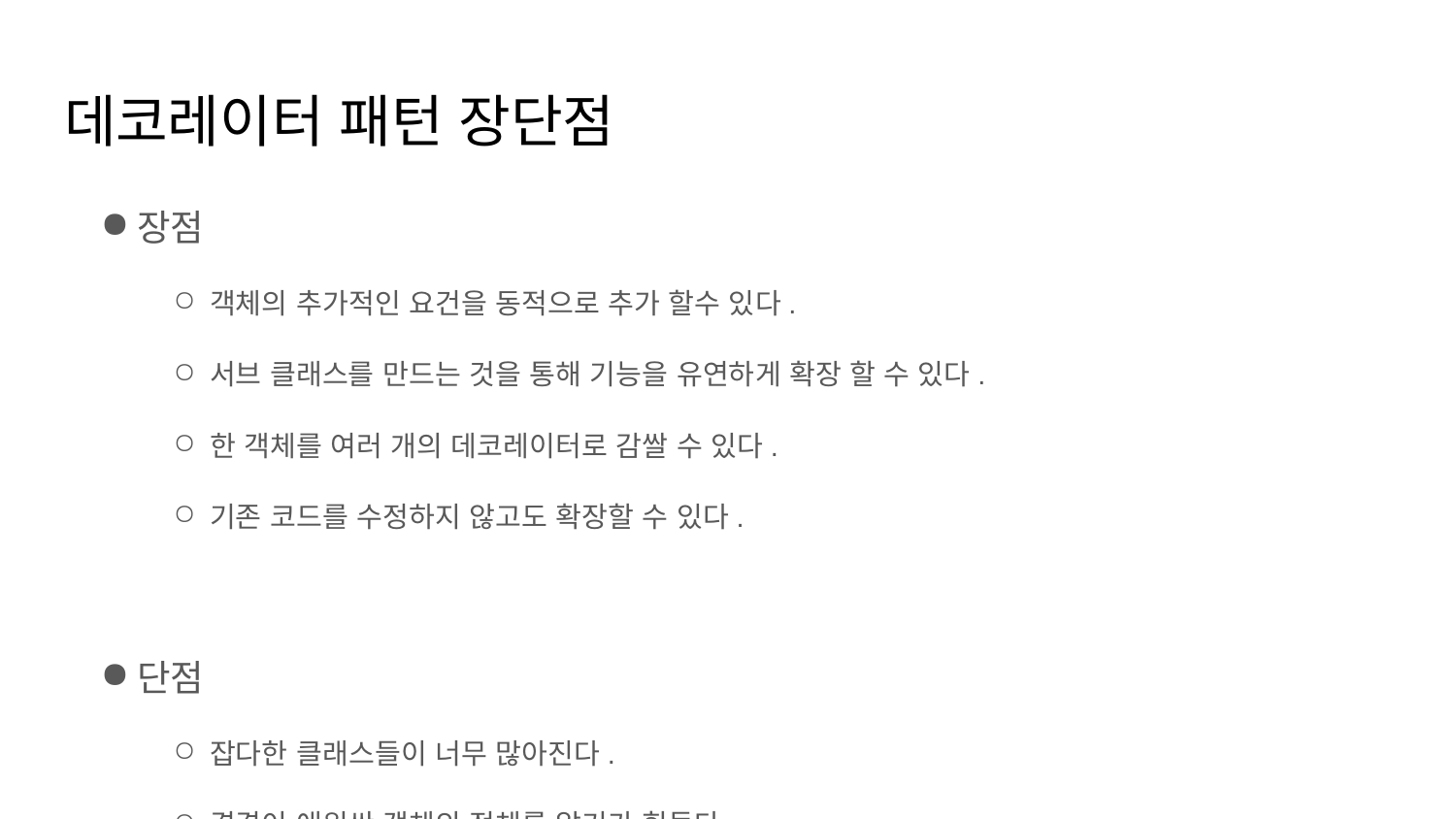

# 데코레이터 패턴 장단점
장점
객체의 추가적인 요건을 동적으로 추가 할수 있다.
서브 클래스를 만드는 것을 통해 기능을 유연하게 확장 할 수 있다.
한 객체를 여러 개의 데코레이터로 감쌀 수 있다.
기존 코드를 수정하지 않고도 확장할 수 있다.

단점
잡다한 클래스들이 너무 많아진다.
겹겹이 애워싼 객체의 정체를 알기가 힘들다.
상속을 통해 확장할 수도 있지만, 디자인 유연성 면에서는 별로 좋지 않다.